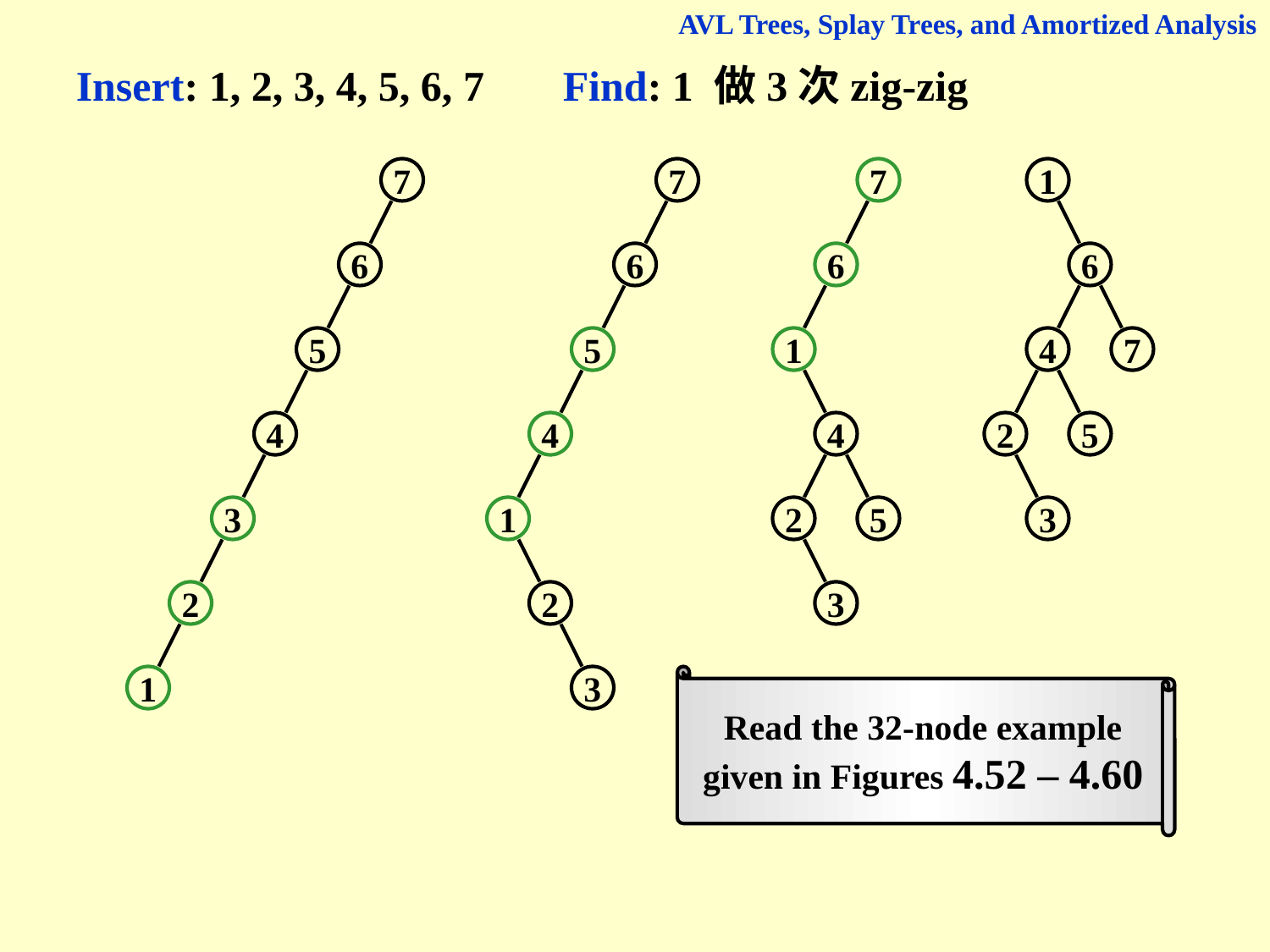

AVL Trees, Splay Trees, and Amortized Analysis
Insert: 1, 2, 3, 4, 5, 6, 7
Find: 1 做3次zig-zig
7

6

5

4

3

2

1
7

6

5

4

1

2

3
7

6

1

4

5

2

3
1

6

7

4

2
5

3
Read the 32-node example given in Figures 4.52 – 4.60
16